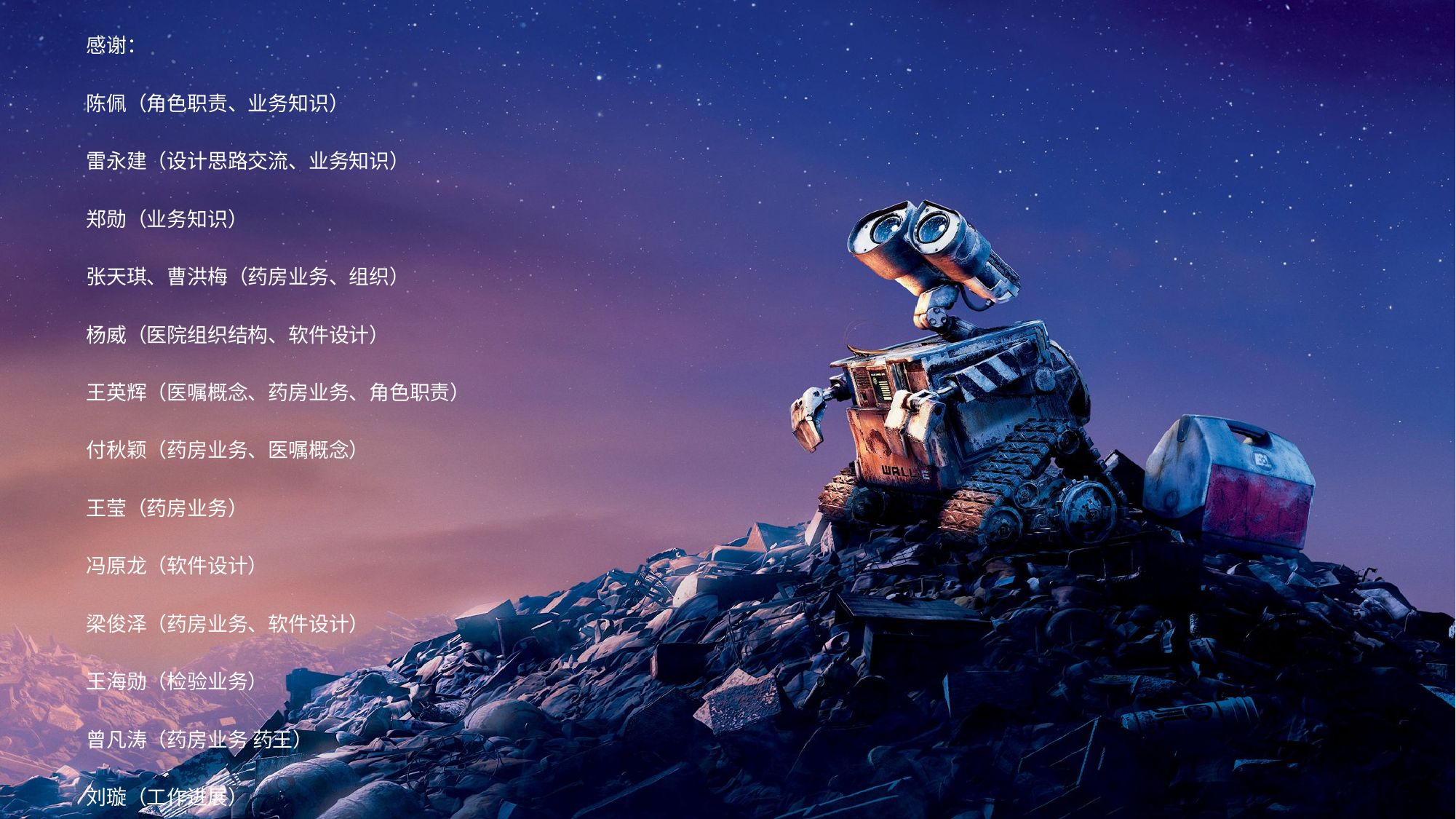

感谢：
陈佩（角色职责、业务知识）
雷永建（设计思路交流、业务知识）
郑勋（业务知识）
张天琪、曹洪梅（药房业务、组织）
杨威（医院组织结构、软件设计）
王英辉（医嘱概念、药房业务、角色职责）
付秋颖（药房业务、医嘱概念）
王莹（药房业务）
冯原龙（软件设计）
梁俊泽（药房业务、软件设计）
王海勋（检验业务）
曾凡涛（药房业务 药王）
刘璇（工作进展）